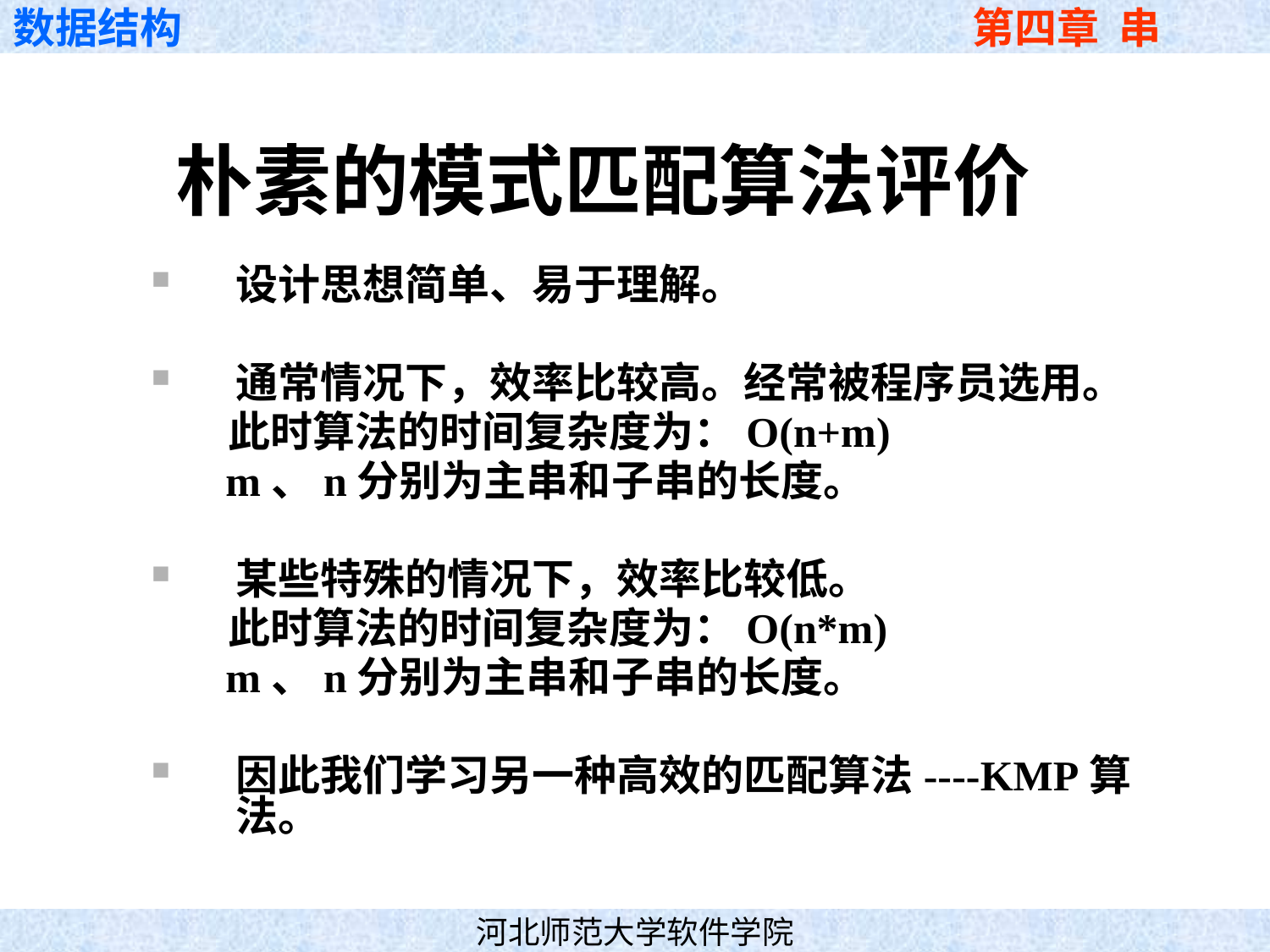

朴素的模式匹配算法评价
设计思想简单、易于理解。

通常情况下，效率比较高。经常被程序员选用。
       此时算法的时间复杂度为：O(n+m)
       m、n分别为主串和子串的长度。

某些特殊的情况下，效率比较低。
       此时算法的时间复杂度为：O(n*m)
       m、n分别为主串和子串的长度。

因此我们学习另一种高效的匹配算法----KMP算法。